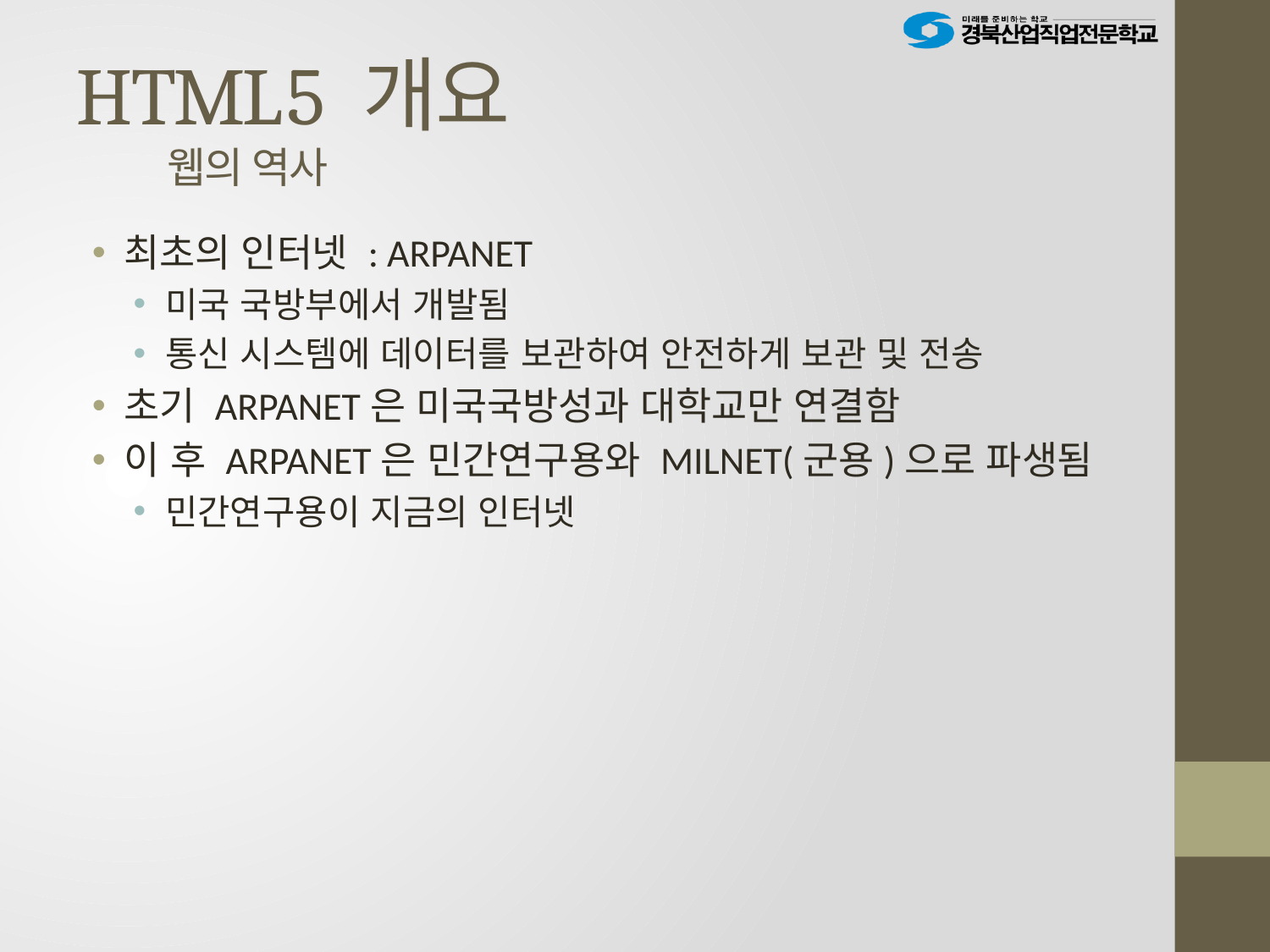

# HTML5 개요 웹의 역사
최초의 인터넷 : ARPANET
미국 국방부에서 개발됨
통신 시스템에 데이터를 보관하여 안전하게 보관 및 전송
초기 ARPANET은 미국국방성과 대학교만 연결함
이 후 ARPANET은 민간연구용와 MILNET(군용)으로 파생됨
민간연구용이 지금의 인터넷